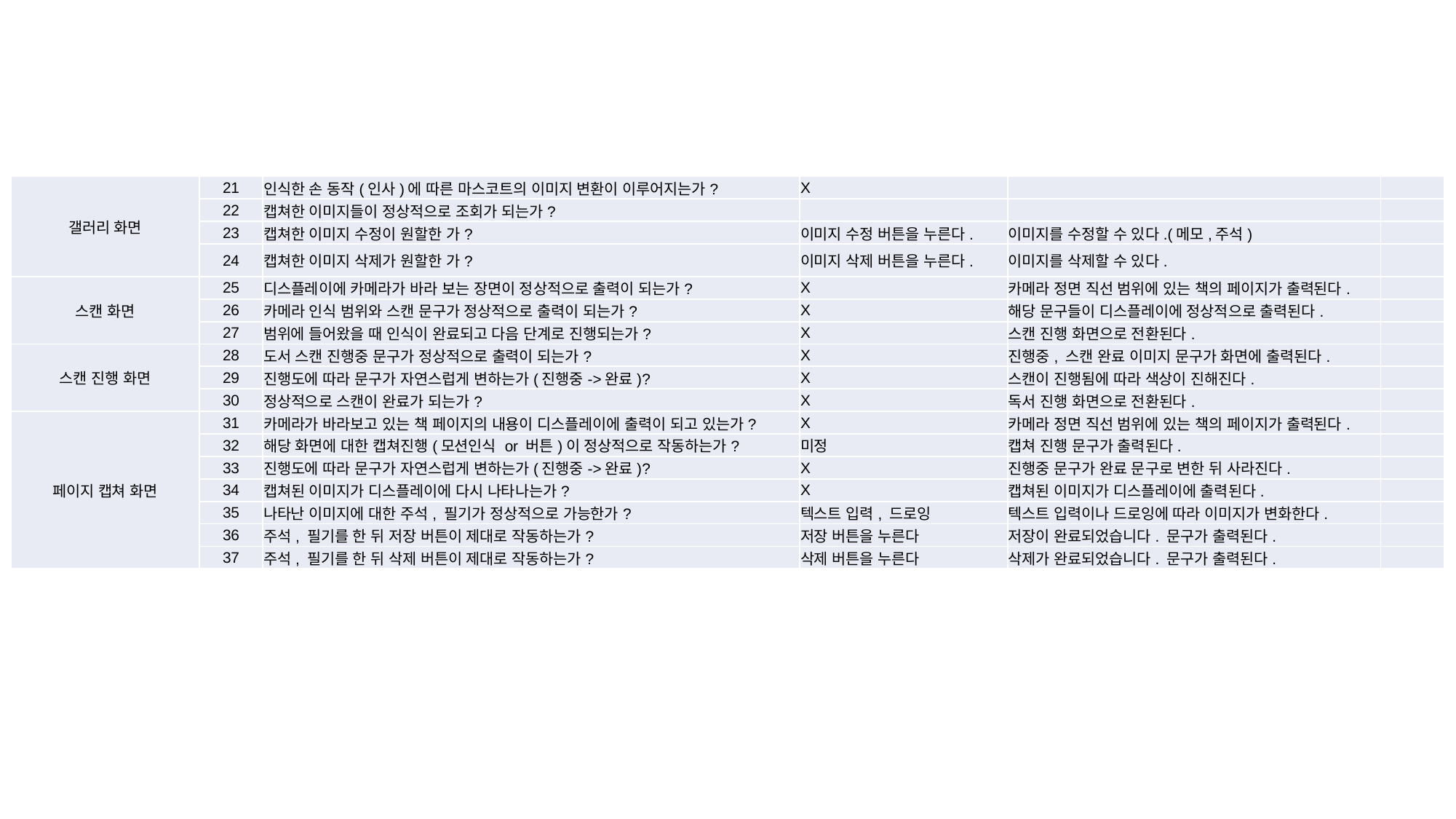

| 갤러리 화면 | 21 | 인식한 손 동작(인사)에 따른 마스코트의 이미지 변환이 이루어지는가? | X |  |  |
| --- | --- | --- | --- | --- | --- |
|  | 22 | 캡쳐한 이미지들이 정상적으로 조회가 되는가? |  |  |  |
|  | 23 | 캡쳐한 이미지 수정이 원할한 가? | 이미지 수정 버튼을 누른다. | 이미지를 수정할 수 있다.(메모,주석) |  |
|  | 24 | 캡쳐한 이미지 삭제가 원할한 가? | 이미지 삭제 버튼을 누른다. | 이미지를 삭제할 수 있다. |  |
| 스캔 화면 | 25 | 디스플레이에 카메라가 바라 보는 장면이 정상적으로 출력이 되는가? | X | 카메라 정면 직선 범위에 있는 책의 페이지가 출력된다. |  |
|  | 26 | 카메라 인식 범위와 스캔 문구가 정상적으로 출력이 되는가? | X | 해당 문구들이 디스플레이에 정상적으로 출력된다. |  |
|  | 27 | 범위에 들어왔을 때 인식이 완료되고 다음 단계로 진행되는가? | X | 스캔 진행 화면으로 전환된다. |  |
| 스캔 진행 화면 | 28 | 도서 스캔 진행중 문구가 정상적으로 출력이 되는가? | X | 진행중, 스캔 완료 이미지 문구가 화면에 출력된다. |  |
|  | 29 | 진행도에 따라 문구가 자연스럽게 변하는가(진행중->완료)? | X | 스캔이 진행됨에 따라 색상이 진해진다. |  |
|  | 30 | 정상적으로 스캔이 완료가 되는가? | X | 독서 진행 화면으로 전환된다. |  |
| 페이지 캡쳐 화면 | 31 | 카메라가 바라보고 있는 책 페이지의 내용이 디스플레이에 출력이 되고 있는가? | X | 카메라 정면 직선 범위에 있는 책의 페이지가 출력된다. |  |
|  | 32 | 해당 화면에 대한 캡쳐진행(모션인식 or 버튼)이 정상적으로 작동하는가? | 미정 | 캡쳐 진행 문구가 출력된다. |  |
|  | 33 | 진행도에 따라 문구가 자연스럽게 변하는가(진행중->완료)? | X | 진행중 문구가 완료 문구로 변한 뒤 사라진다. |  |
|  | 34 | 캡쳐된 이미지가 디스플레이에 다시 나타나는가? | X | 캡쳐된 이미지가 디스플레이에 출력된다. |  |
|  | 35 | 나타난 이미지에 대한 주석, 필기가 정상적으로 가능한가? | 텍스트 입력, 드로잉 | 텍스트 입력이나 드로잉에 따라 이미지가 변화한다. |  |
|  | 36 | 주석, 필기를 한 뒤 저장 버튼이 제대로 작동하는가? | 저장 버튼을 누른다 | 저장이 완료되었습니다. 문구가 출력된다. |  |
|  | 37 | 주석, 필기를 한 뒤 삭제 버튼이 제대로 작동하는가? | 삭제 버튼을 누른다 | 삭제가 완료되었습니다. 문구가 출력된다. |  |